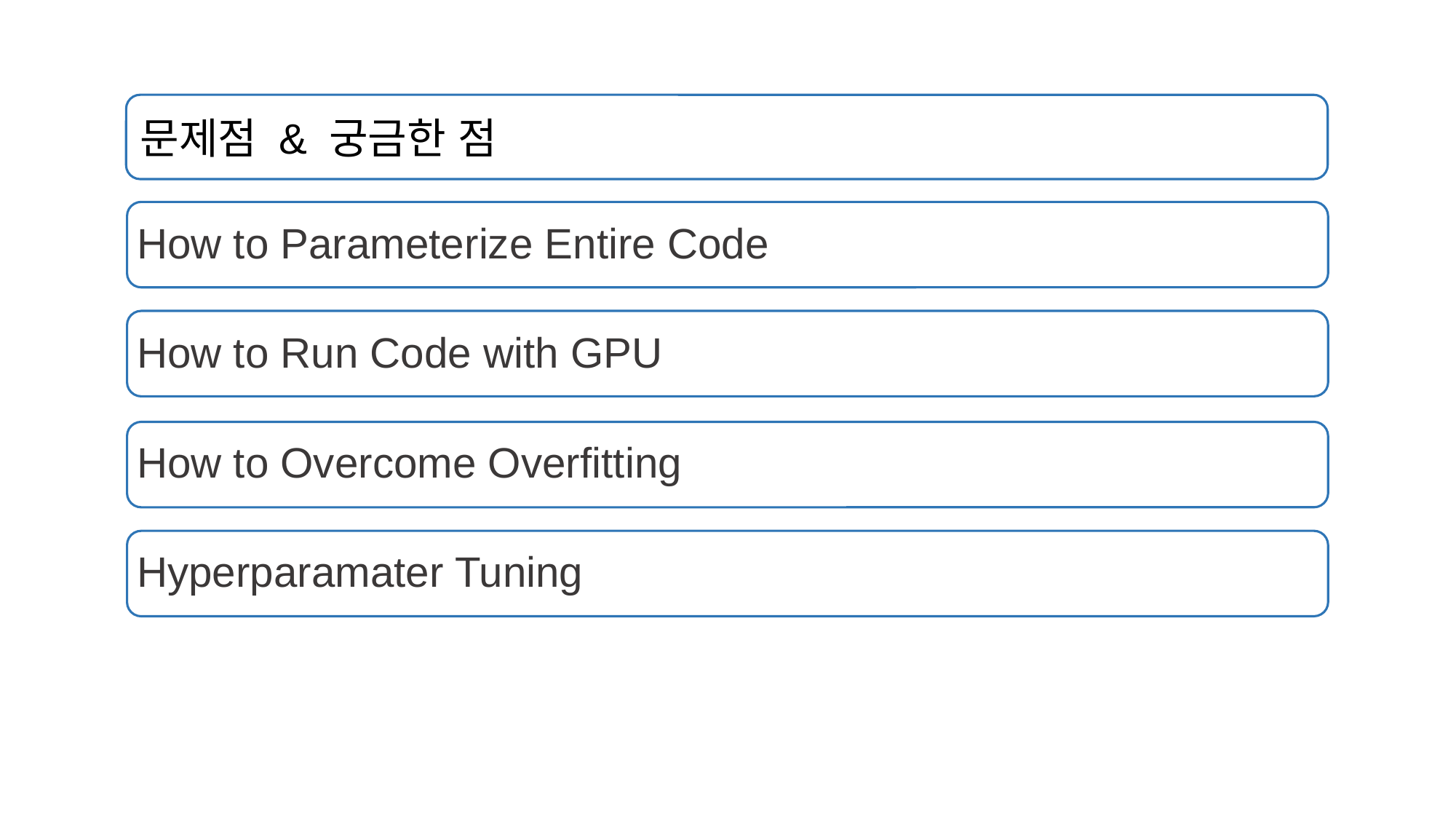

문제점 & 궁금한 점
How to Parameterize Entire Code
How to Run Code with GPU
How to Overcome Overfitting
Hyperparamater Tuning